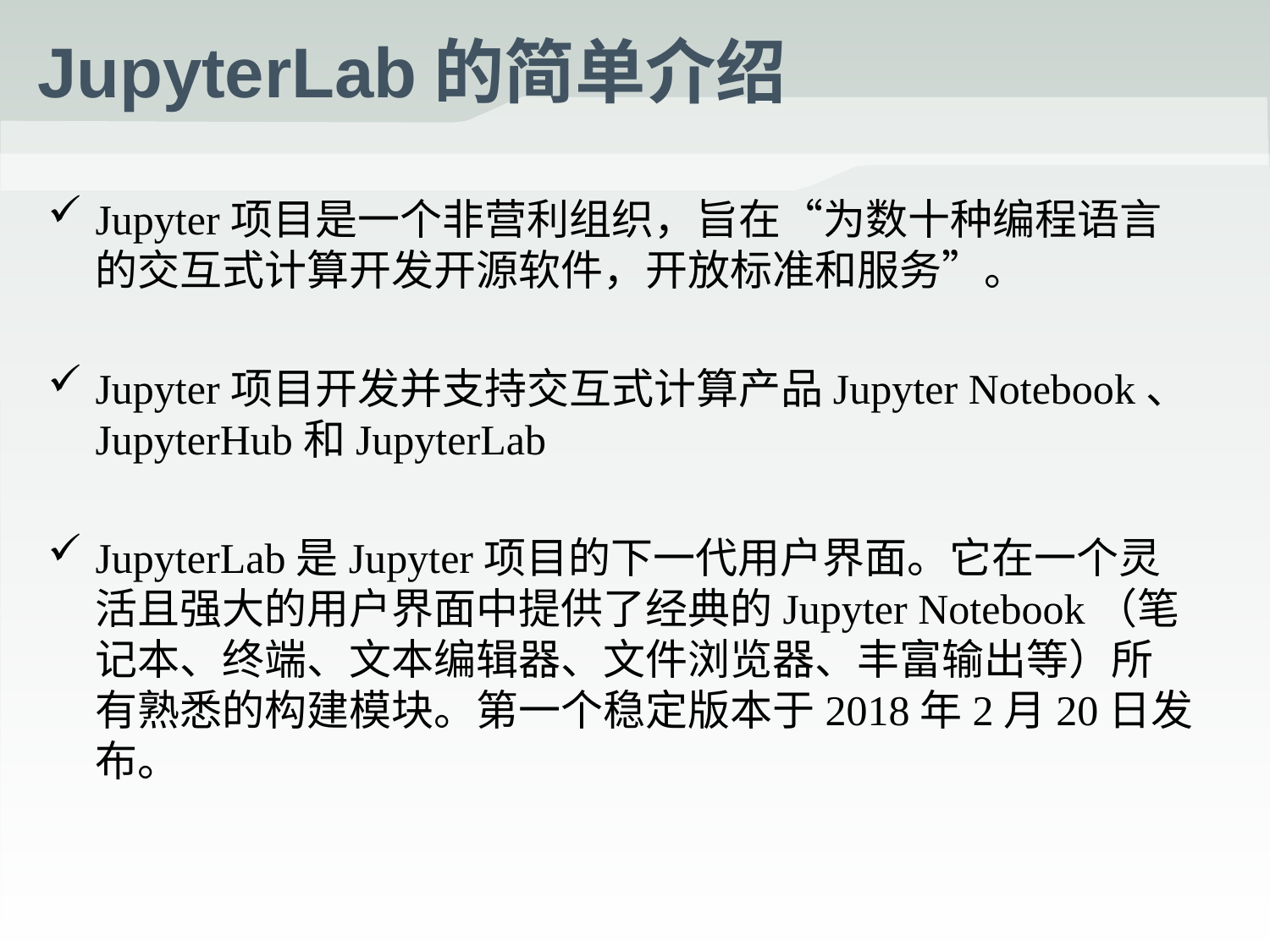

# JupyterLab的简单介绍
Jupyter项目是一个非营利组织，旨在“为数十种编程语言的交互式计算开发开源软件，开放标准和服务”。

Jupyter项目开发并支持交互式计算产品Jupyter Notebook、JupyterHub和JupyterLab

JupyterLab是Jupyter项目的下一代用户界面。它在一个灵活且强大的用户界面中提供了经典的Jupyter Notebook（笔记本、终端、文本编辑器、文件浏览器、丰富输出等）所有熟悉的构建模块。第一个稳定版本于2018年2月20日发布。